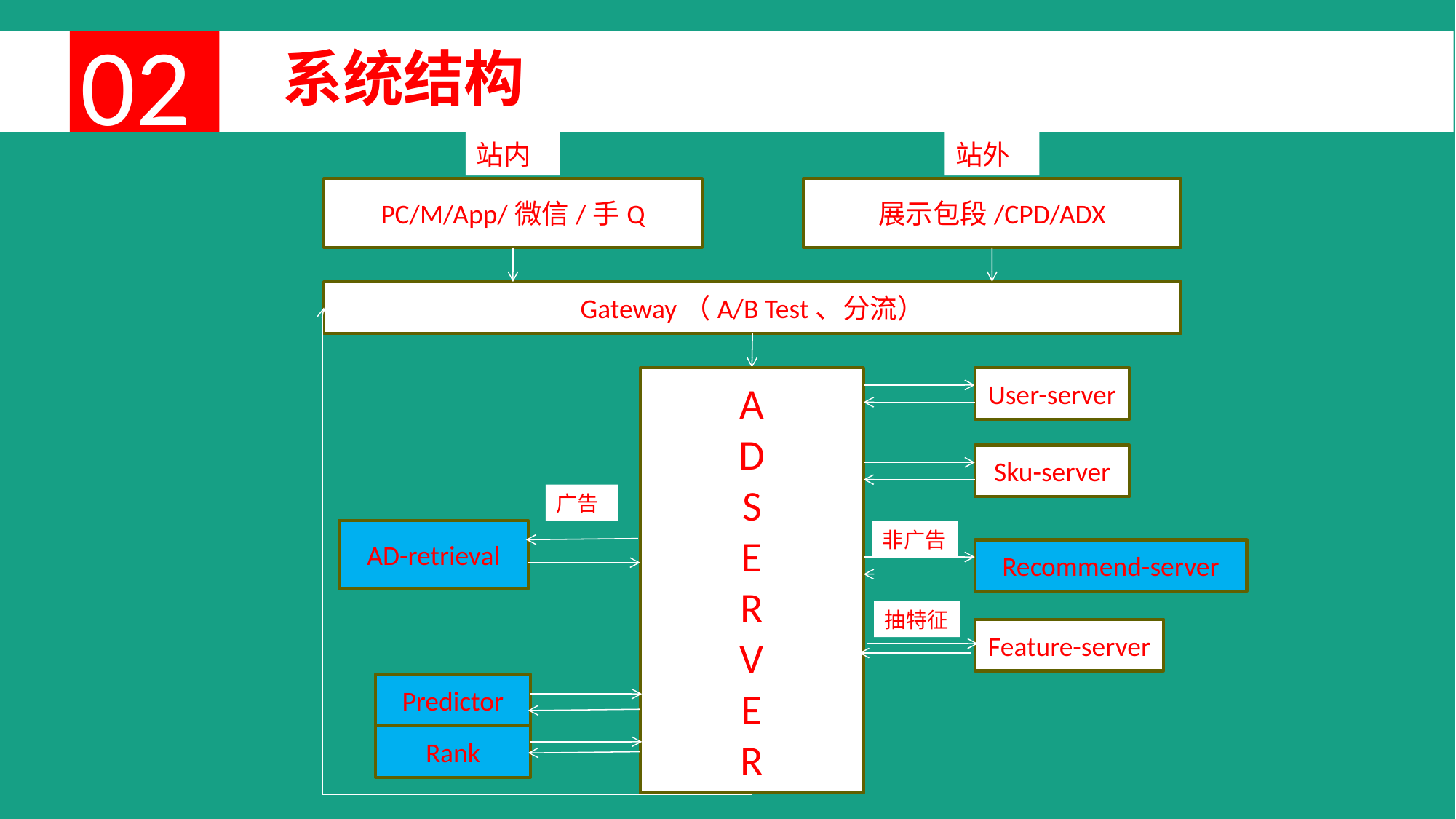

系统结构

02

产品原型
站内
站外
PC/M/App/微信/手Q
展示包段/CPD/ADX
Gateway（A/B Test、分流）
A
D
S
E
R
V
E
R
User-server
Sku-server
广告
AD-retrieval
非广告
Recommend-server
抽特征
Feature-server
Predictor
Rank